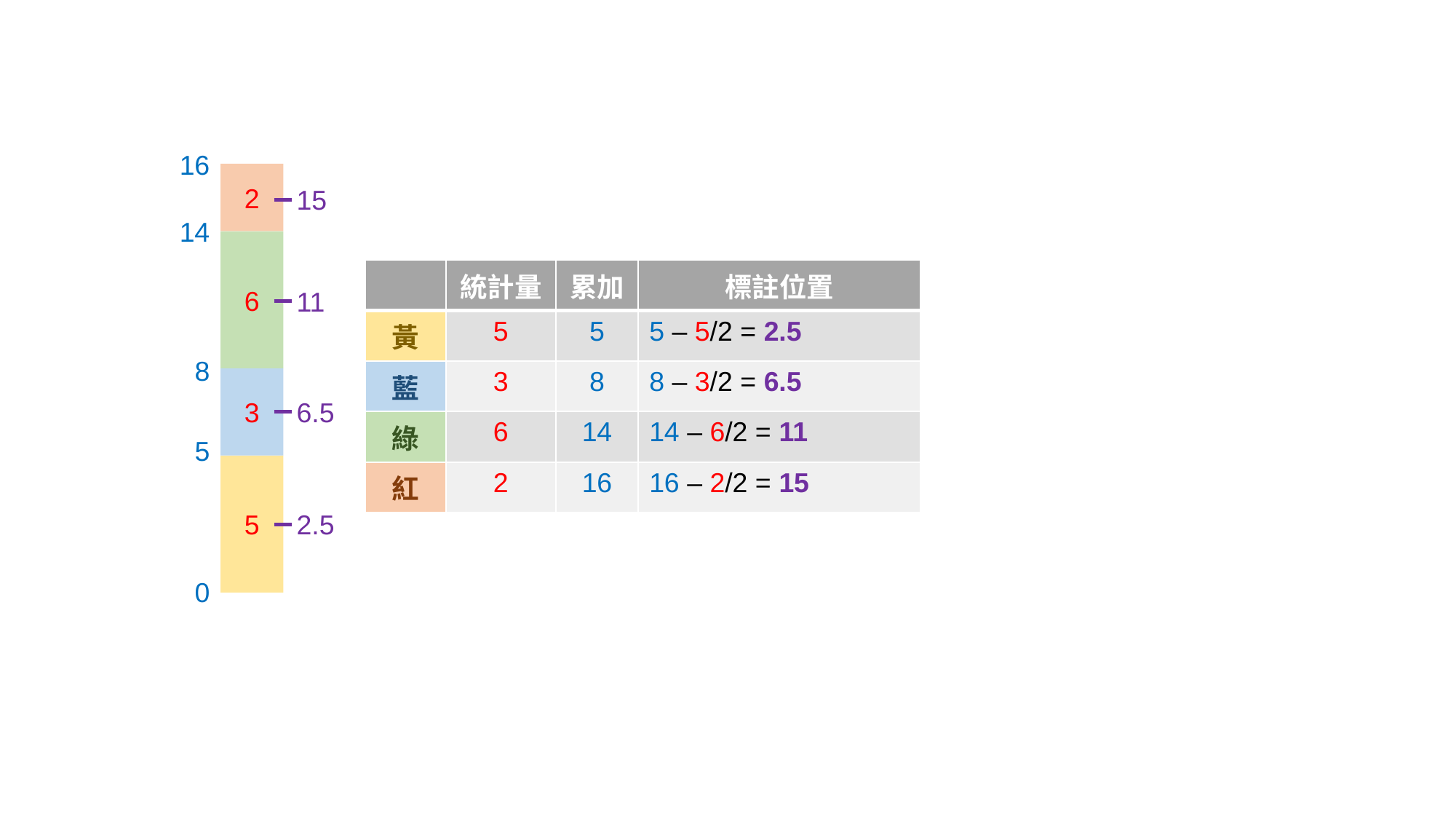

16

2
15
14

|  | 統計量 | 累加 | 標註位置 |
| --- | --- | --- | --- |
| 黃 | 5 | 5 | 5 – 5/2 = 2.5 |
| 藍 | 3 | 8 | 8 – 3/2 = 6.5 |
| 綠 | 6 | 14 | 14 – 6/2 = 11 |
| 紅 | 2 | 16 | 16 – 2/2 = 15 |
6
11
8

3
6.5
5

5
2.5
0